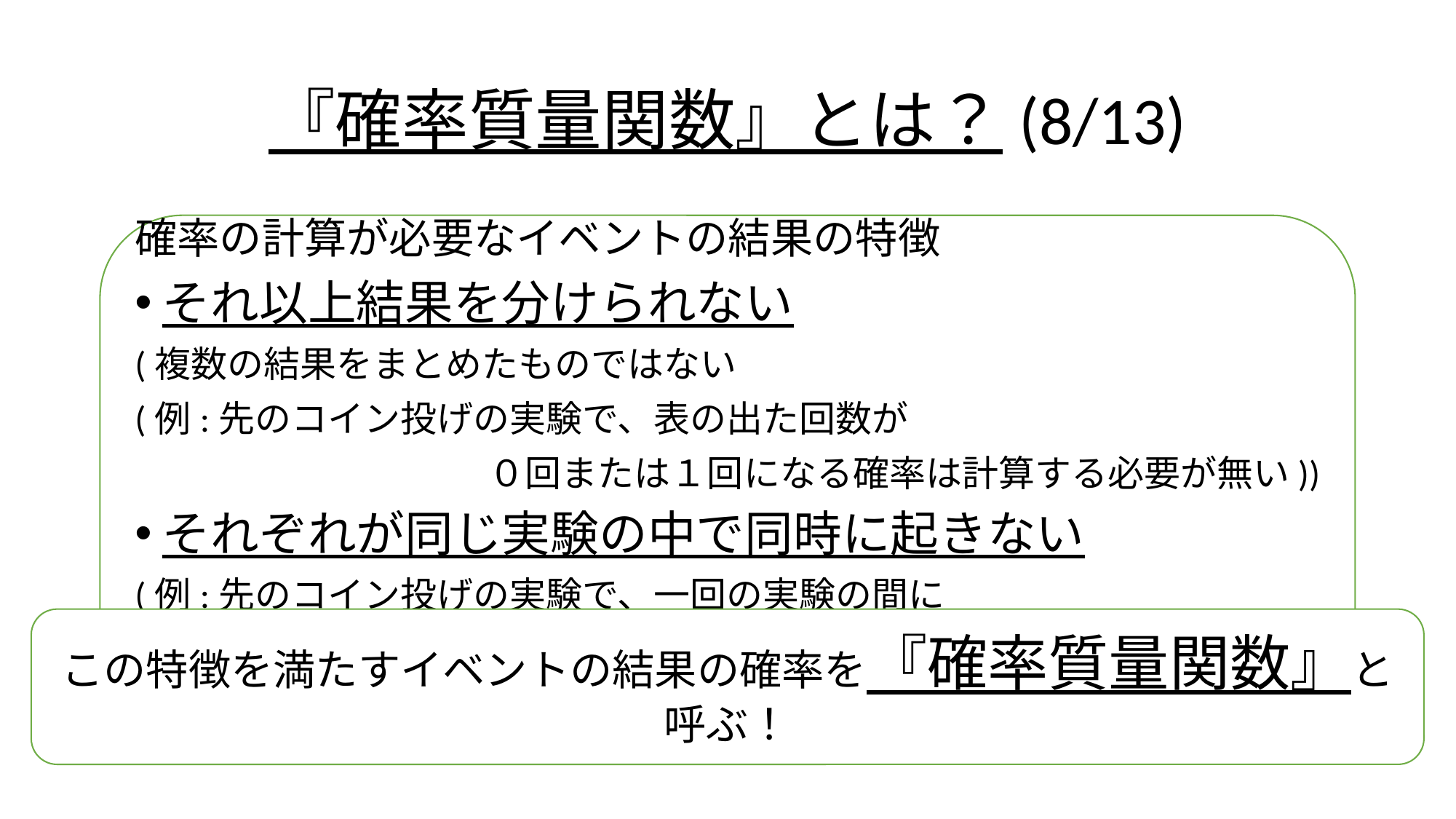

# 『確率質量関数』とは？(8/13)
確率の計算が必要なイベントの結果の特徴
それ以上結果を分けられない
(複数の結果をまとめたものではない
(例:先のコイン投げの実験で、表の出た回数が
０回または１回になる確率は計算する必要が無い))
それぞれが同じ実験の中で同時に起きない
(例:先のコイン投げの実験で、一回の実験の間に
コインが０枚表(=全部裏)かつ３枚表(全部表)になることはあり得ない)
この特徴を満たすイベントの結果の確率を『確率質量関数』と呼ぶ！